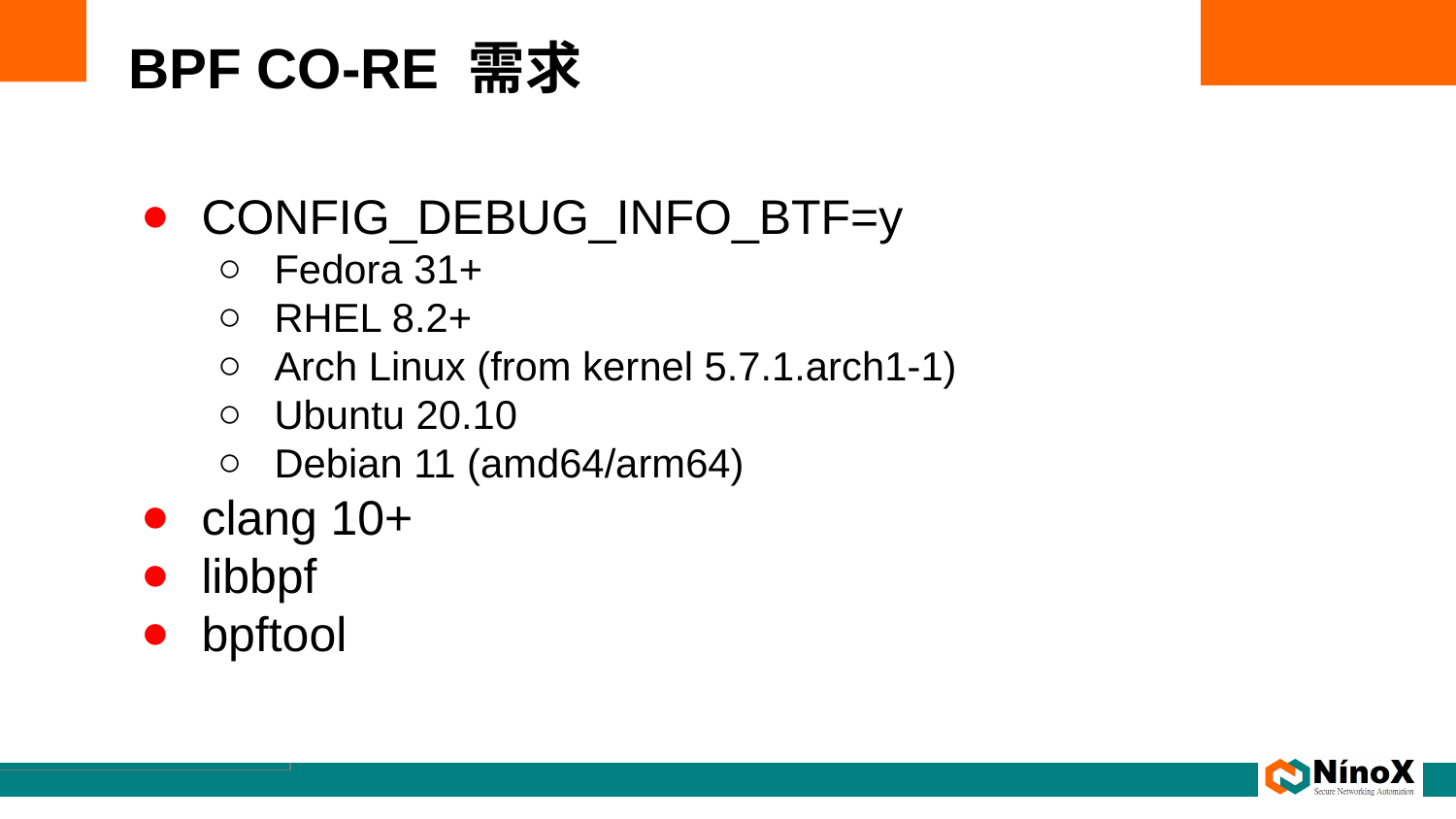

# BPF CO-RE 需求
CONFIG_DEBUG_INFO_BTF=y
Fedora 31+
RHEL 8.2+
Arch Linux (from kernel 5.7.1.arch1-1)
Ubuntu 20.10
Debian 11 (amd64/arm64)
clang 10+
libbpf
bpftool